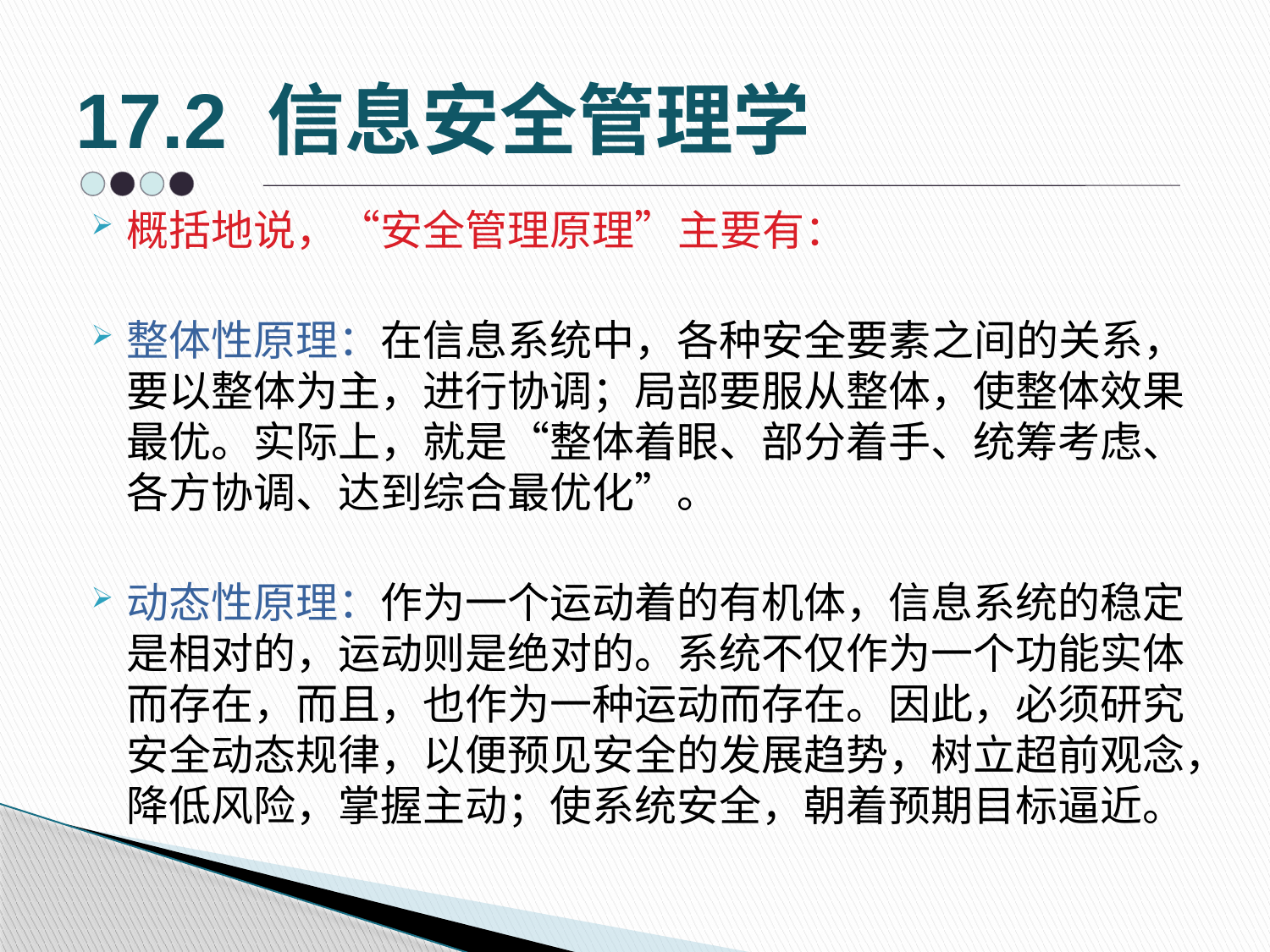

# 17.2 信息安全管理学

概括地说，“安全管理原理”主要有：

整体性原理：在信息系统中，各种安全要素之间的关系，要以整体为主，进行协调；局部要服从整体，使整体效果最优。实际上，就是“整体着眼、部分着手、统筹考虑、各方协调、达到综合最优化”。

动态性原理：作为一个运动着的有机体，信息系统的稳定是相对的，运动则是绝对的。系统不仅作为一个功能实体而存在，而且，也作为一种运动而存在。因此，必须研究安全动态规律，以便预见安全的发展趋势，树立超前观念，降低风险，掌握主动；使系统安全，朝着预期目标逼近。